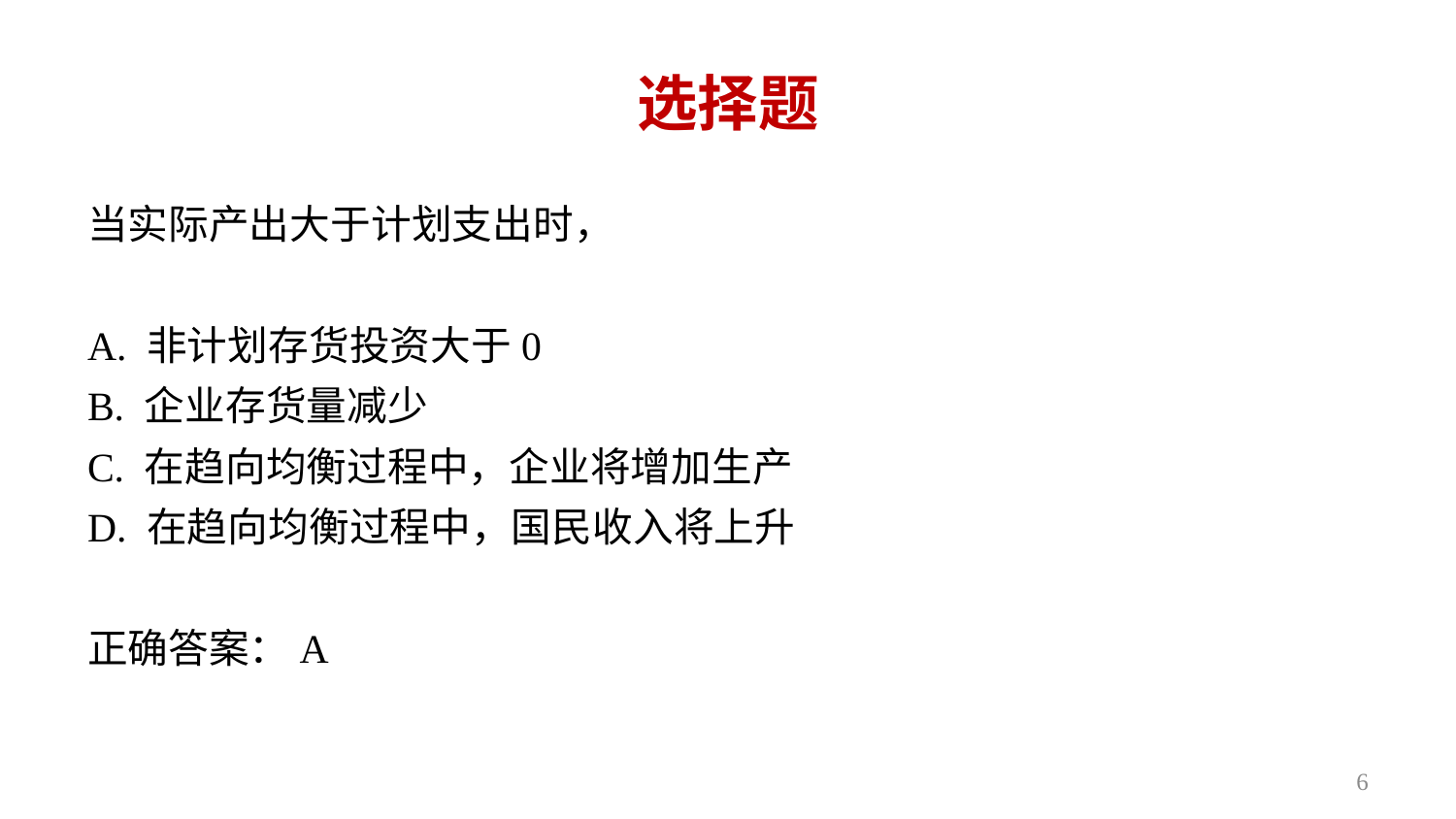

# 选择题
当实际产出大于计划支出时，

A. 非计划存货投资大于0
B. 企业存货量减少
C. 在趋向均衡过程中，企业将增加生产
D. 在趋向均衡过程中，国民收入将上升

正确答案：A
6